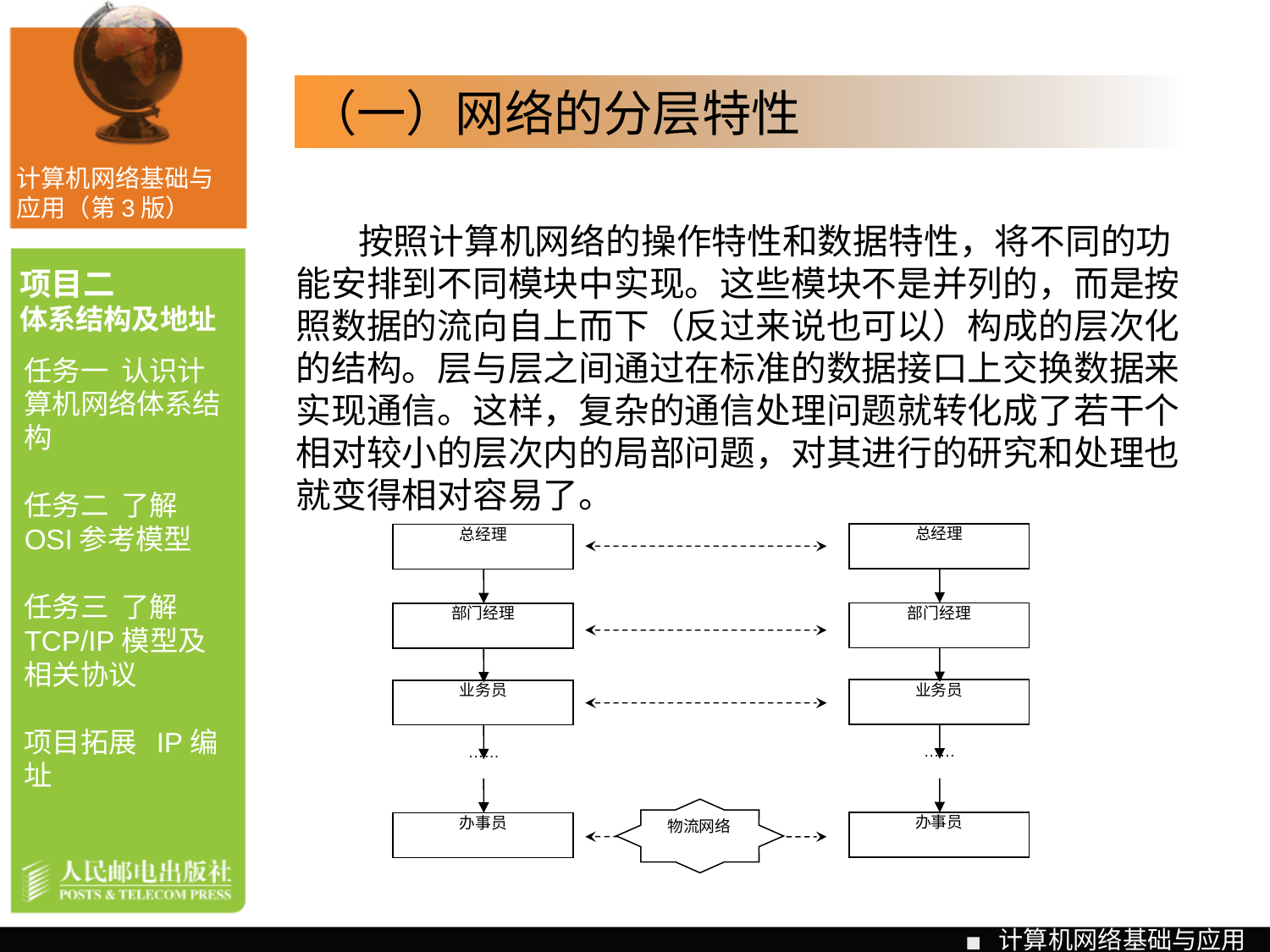

（一）网络的分层特性
计算机网络基础与应用（第3版）
按照计算机网络的操作特性和数据特性，将不同的功能安排到不同模块中实现。这些模块不是并列的，而是按照数据的流向自上而下（反过来说也可以）构成的层次化的结构。层与层之间通过在标准的数据接口上交换数据来实现通信。这样，复杂的通信处理问题就转化成了若干个相对较小的层次内的局部问题，对其进行的研究和处理也就变得相对容易了。
项目二
体系结构及地址
任务一  认识计算机网络体系结构

任务二  了解OSI参考模型

任务三  了解TCP/IP模型及相关协议

项目拓展  IP编址

总经理
总经理

部门经理
部门经理

业务员
业务员

……
……

办事员
办事员
物流网络

计算机网络基础与应用